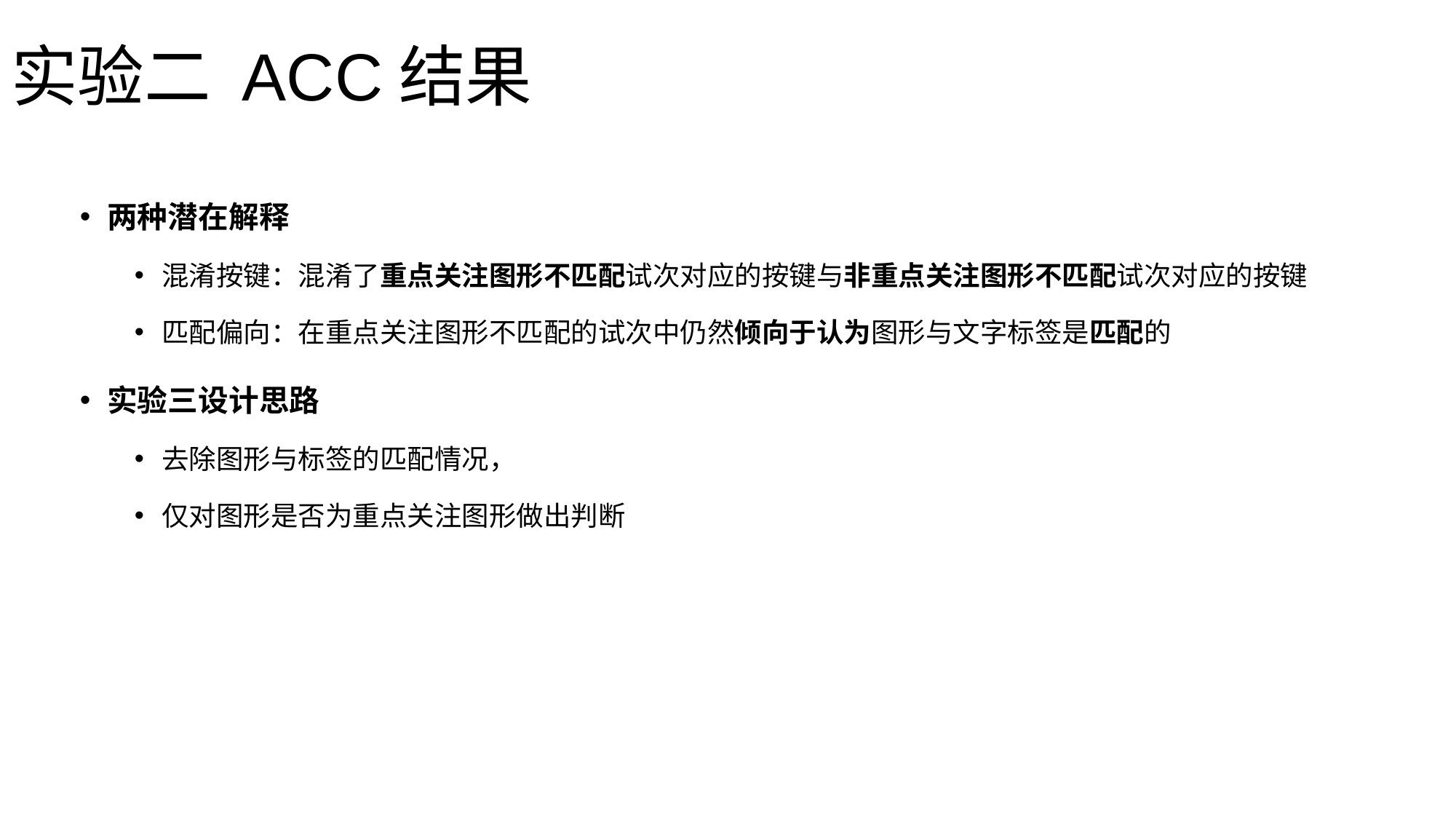

实验二 ACC结果
两种潜在解释
混淆按键：混淆了重点关注图形不匹配试次对应的按键与非重点关注图形不匹配试次对应的按键
匹配偏向：在重点关注图形不匹配的试次中仍然倾向于认为图形与文字标签是匹配的
实验三设计思路
去除图形与标签的匹配情况，
仅对图形是否为重点关注图形做出判断